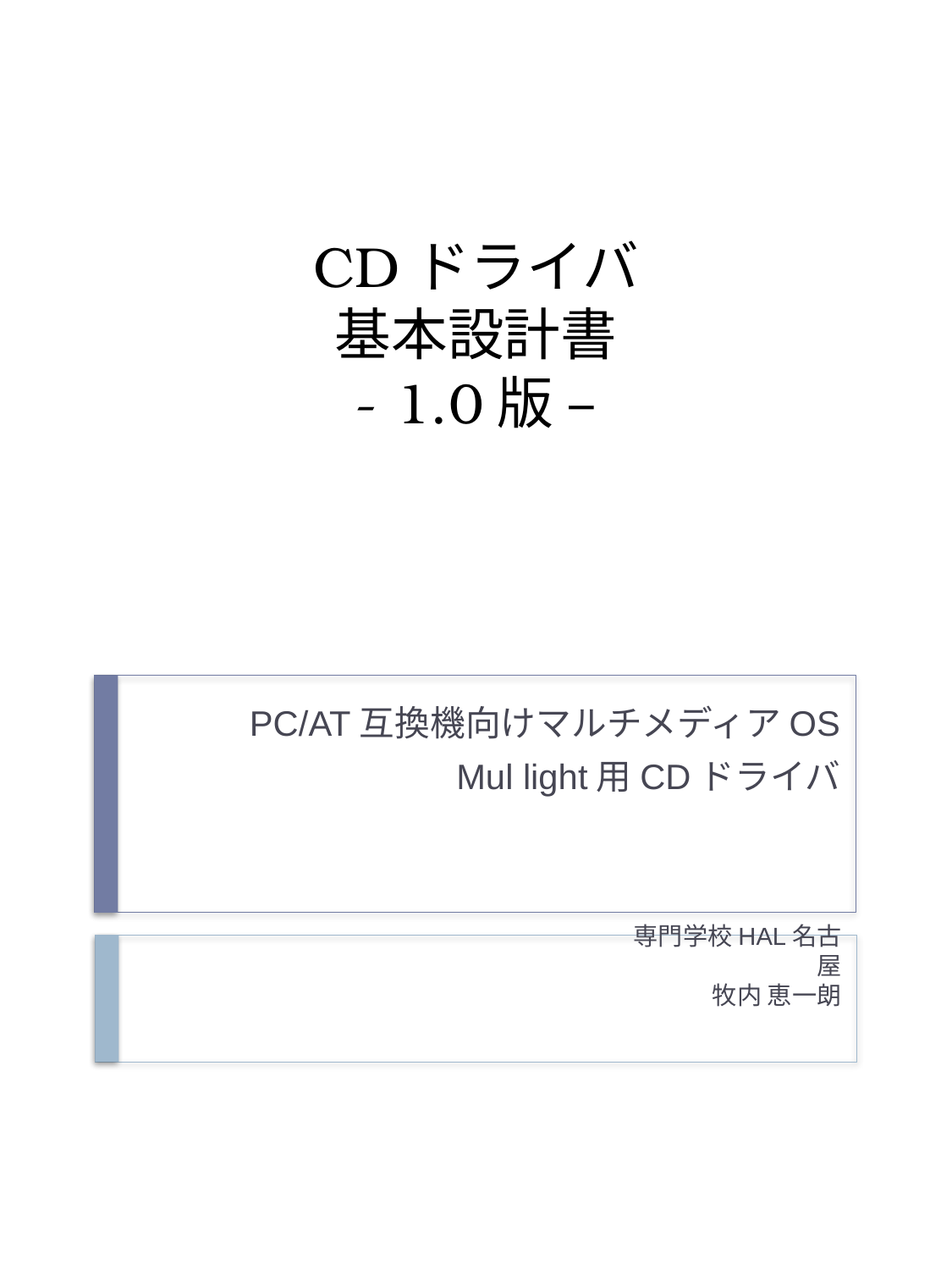

# CDドライバ 基本設計書 - 1.0版 –
PC/AT互換機向けマルチメディアOS
Mul light用CDドライバ

専門学校HAL名古屋
牧内 恵一朗